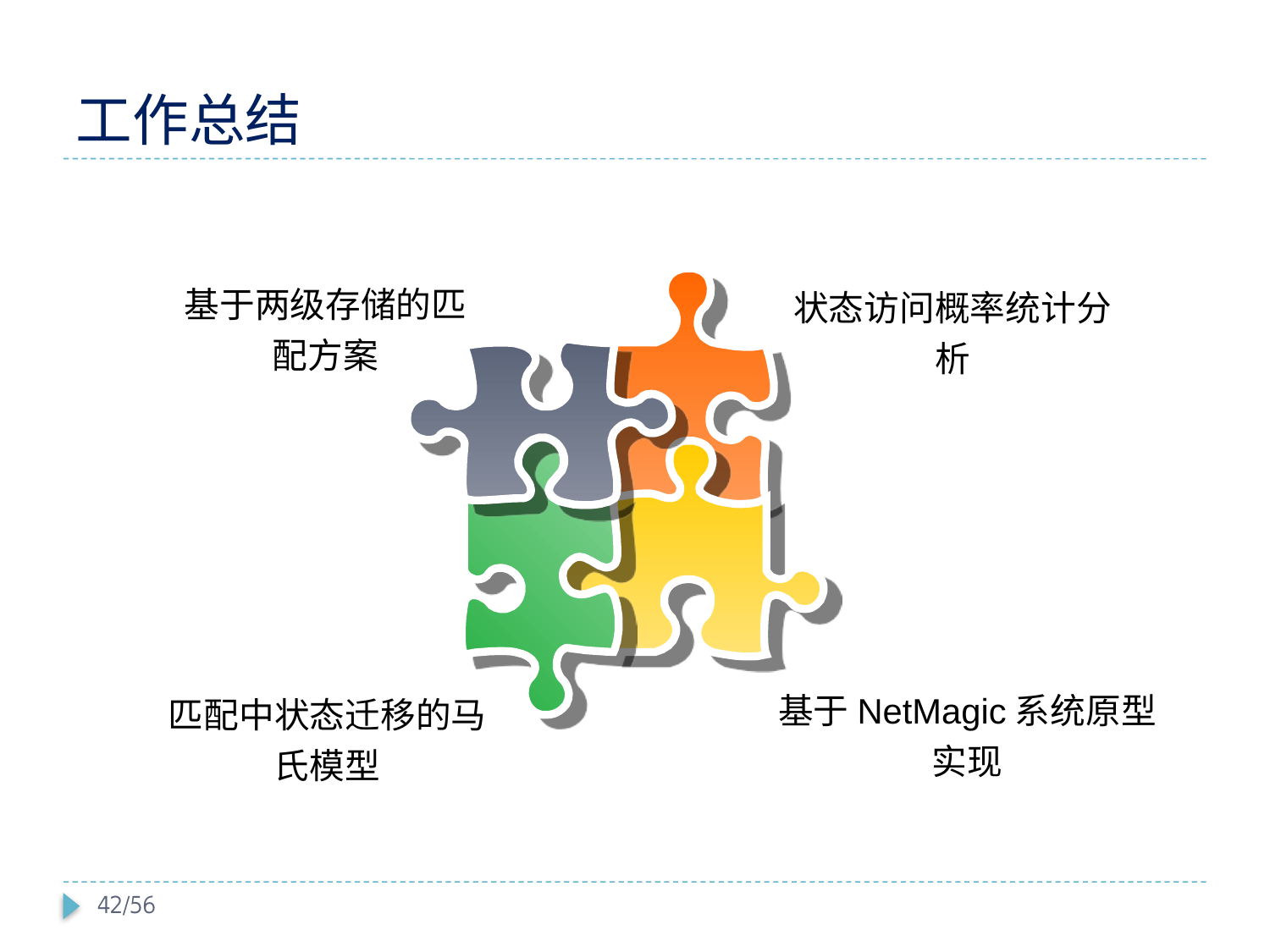

# 工作总结
基于两级存储的匹配方案

状态访问概率统计分析
基于NetMagic系统原型实现
匹配中状态迁移的马氏模型
42/56